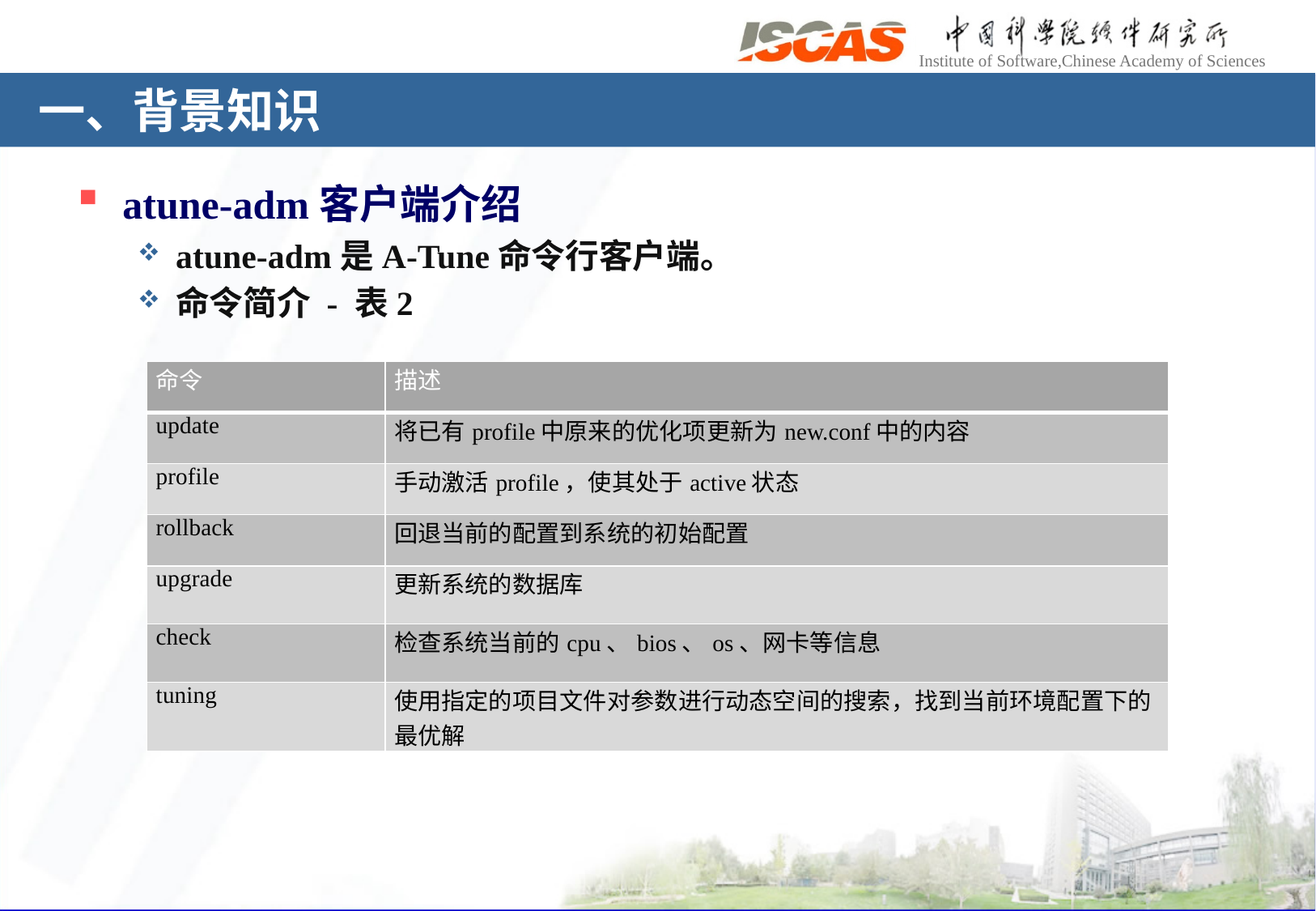

# 一、背景知识
atune-adm客户端介绍
atune-adm是A-Tune命令行客户端。
命令简介 - 表2

| 命令 | 描述 |
| --- | --- |
| update | 将已有profile中原来的优化项更新为new.conf中的内容 |
| profile | 手动激活profile，使其处于active状态 |
| rollback | 回退当前的配置到系统的初始配置 |
| upgrade | 更新系统的数据库 |
| check | 检查系统当前的cpu、bios、os、网卡等信息 |
| tuning | 使用指定的项目文件对参数进行动态空间的搜索，找到当前环境配置下的最优解 |